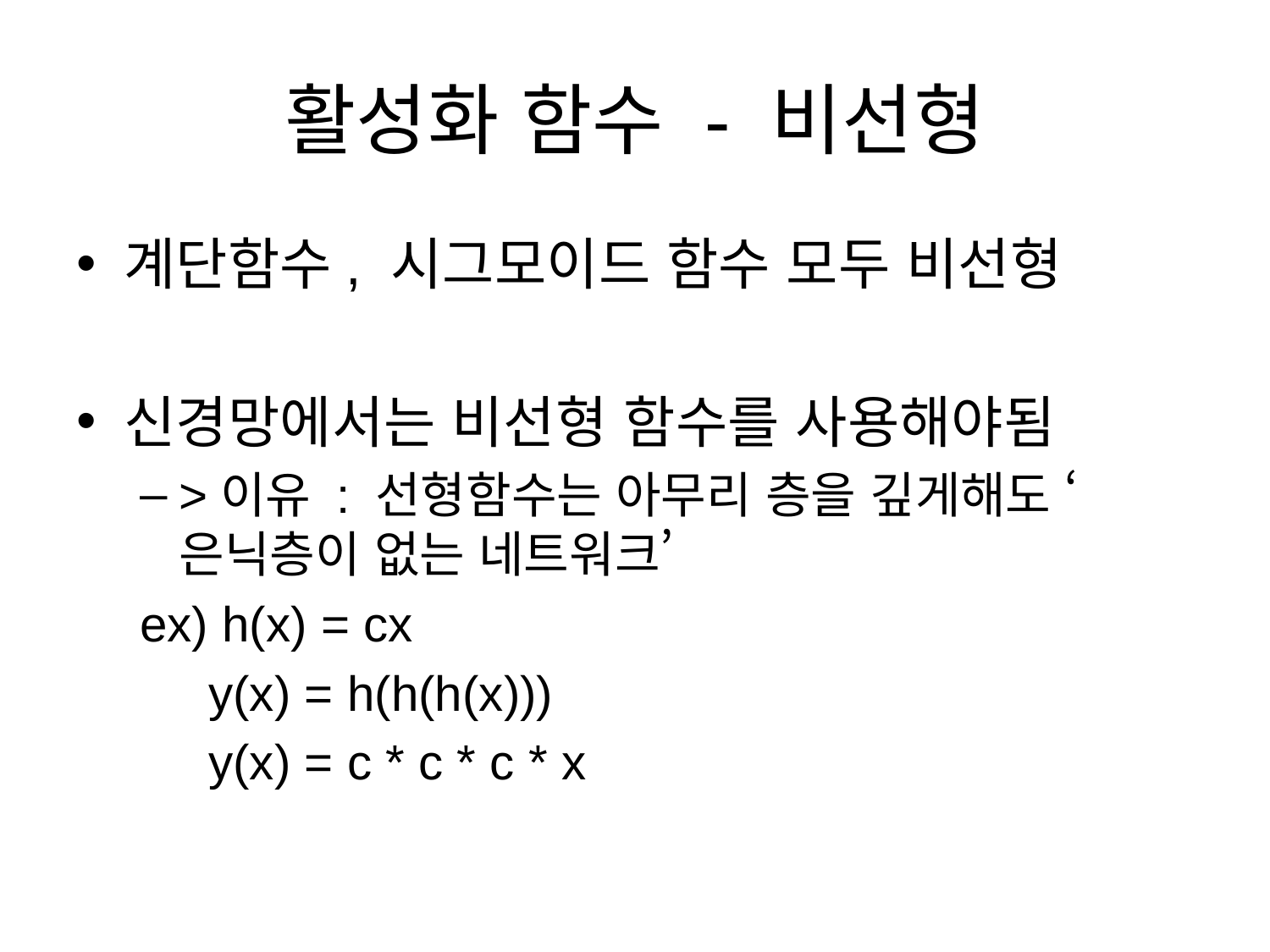

# 활성화 함수 - 비선형
계단함수, 시그모이드 함수 모두 비선형

신경망에서는 비선형 함수를 사용해야됨
>이유 : 선형함수는 아무리 층을 깊게해도 ‘은닉층이 없는 네트워크’
ex) h(x) = cx
     y(x) = h(h(h(x)))
     y(x) = c * c * c * x